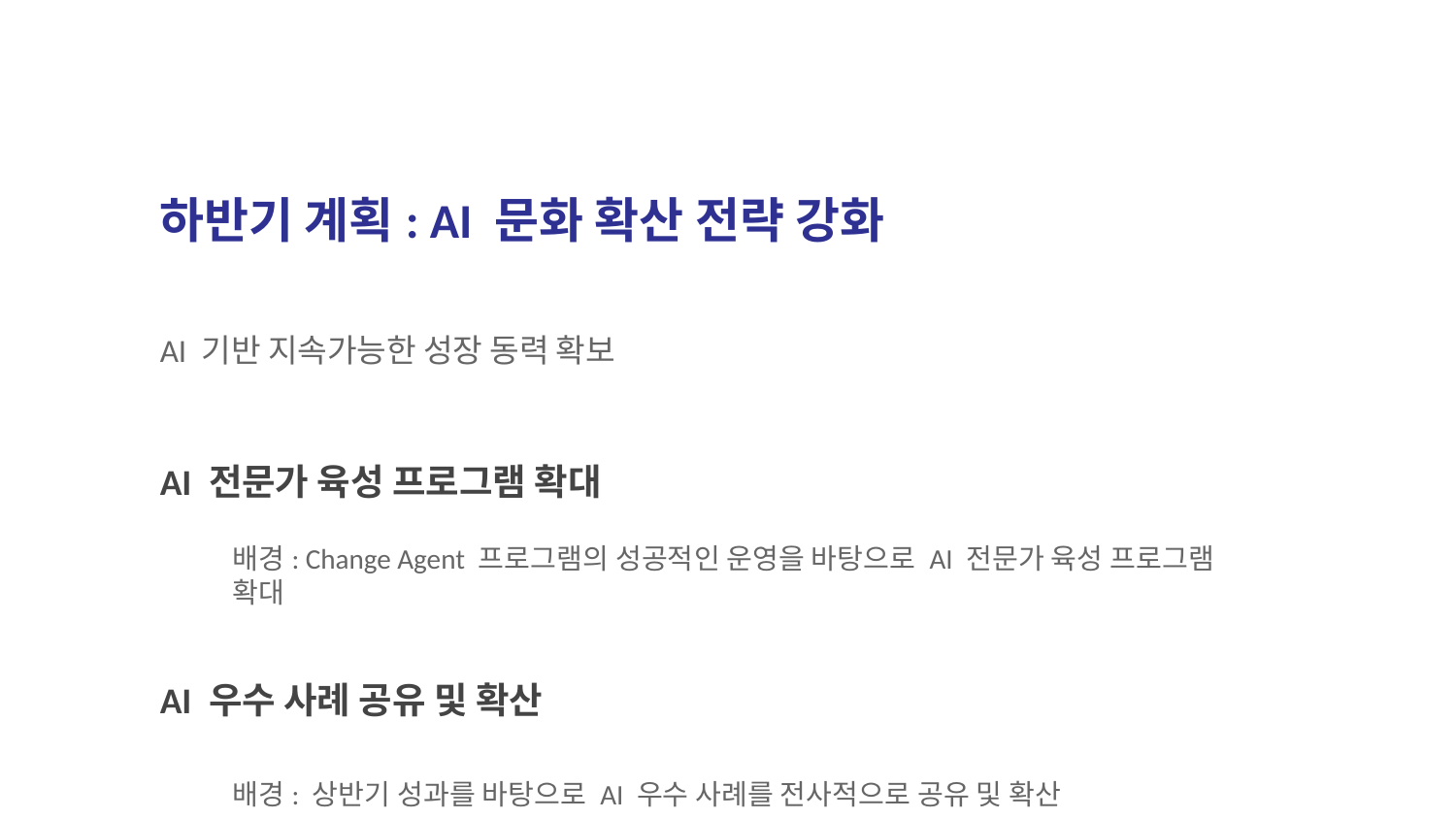

하반기 계획: AI 문화 확산 전략 강화
AI 기반 지속가능한 성장 동력 확보
AI 전문가 육성 프로그램 확대
배경: Change Agent 프로그램의 성공적인 운영을 바탕으로 AI 전문가 육성 프로그램 확대
AI 우수 사례 공유 및 확산
배경: 상반기 성과를 바탕으로 AI 우수 사례를 전사적으로 공유 및 확산